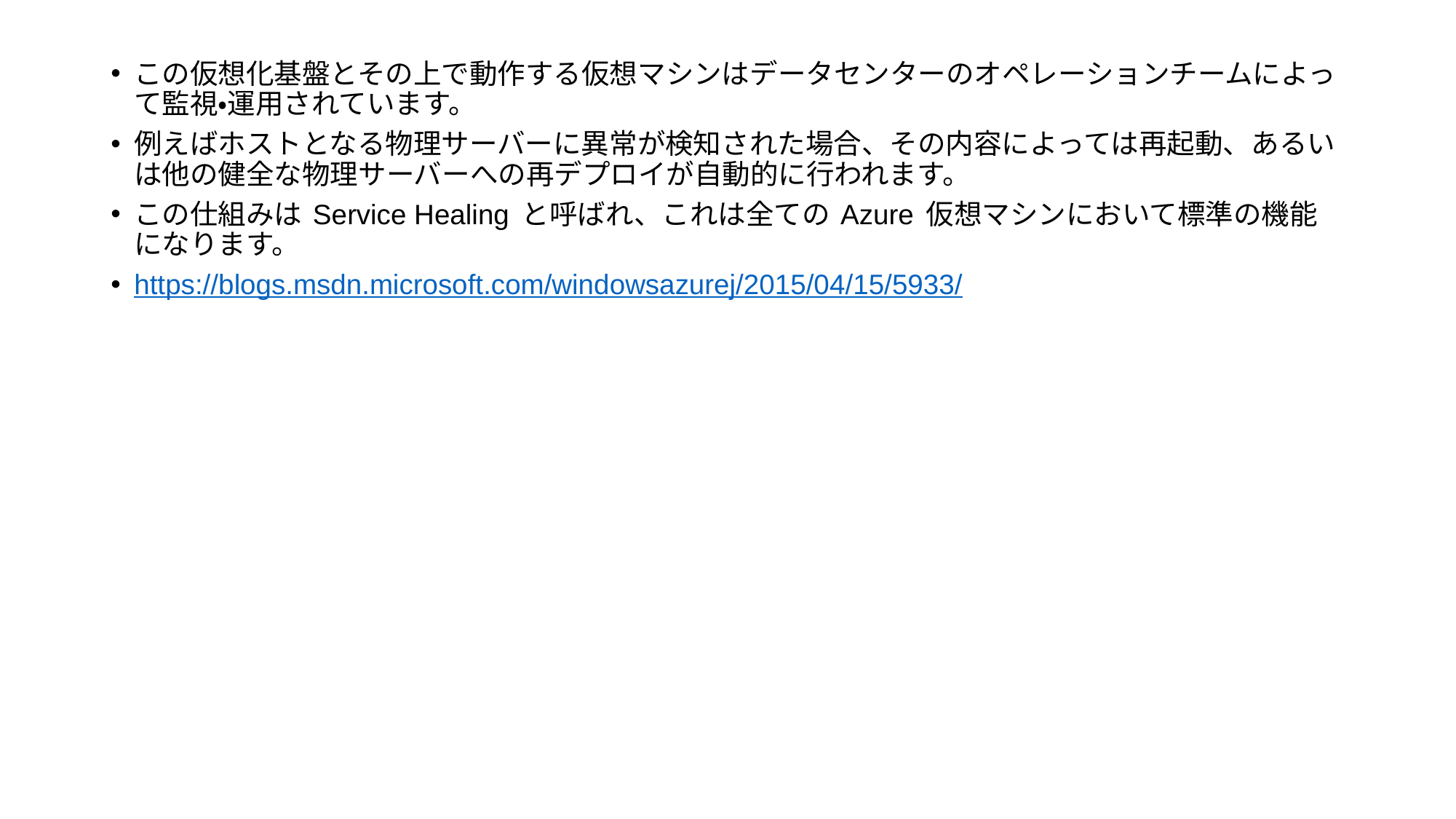

この仮想化基盤とその上で動作する仮想マシンはデータセンターのオペレーションチームによって監視・運用されています。
例えばホストとなる物理サーバーに異常が検知された場合、その内容によっては再起動、あるいは他の健全な物理サーバーへの再デプロイが自動的に行われます。
この仕組みは Service Healing と呼ばれ、これは全ての Azure 仮想マシンにおいて標準の機能になります。
https://blogs.msdn.microsoft.com/windowsazurej/2015/04/15/5933/